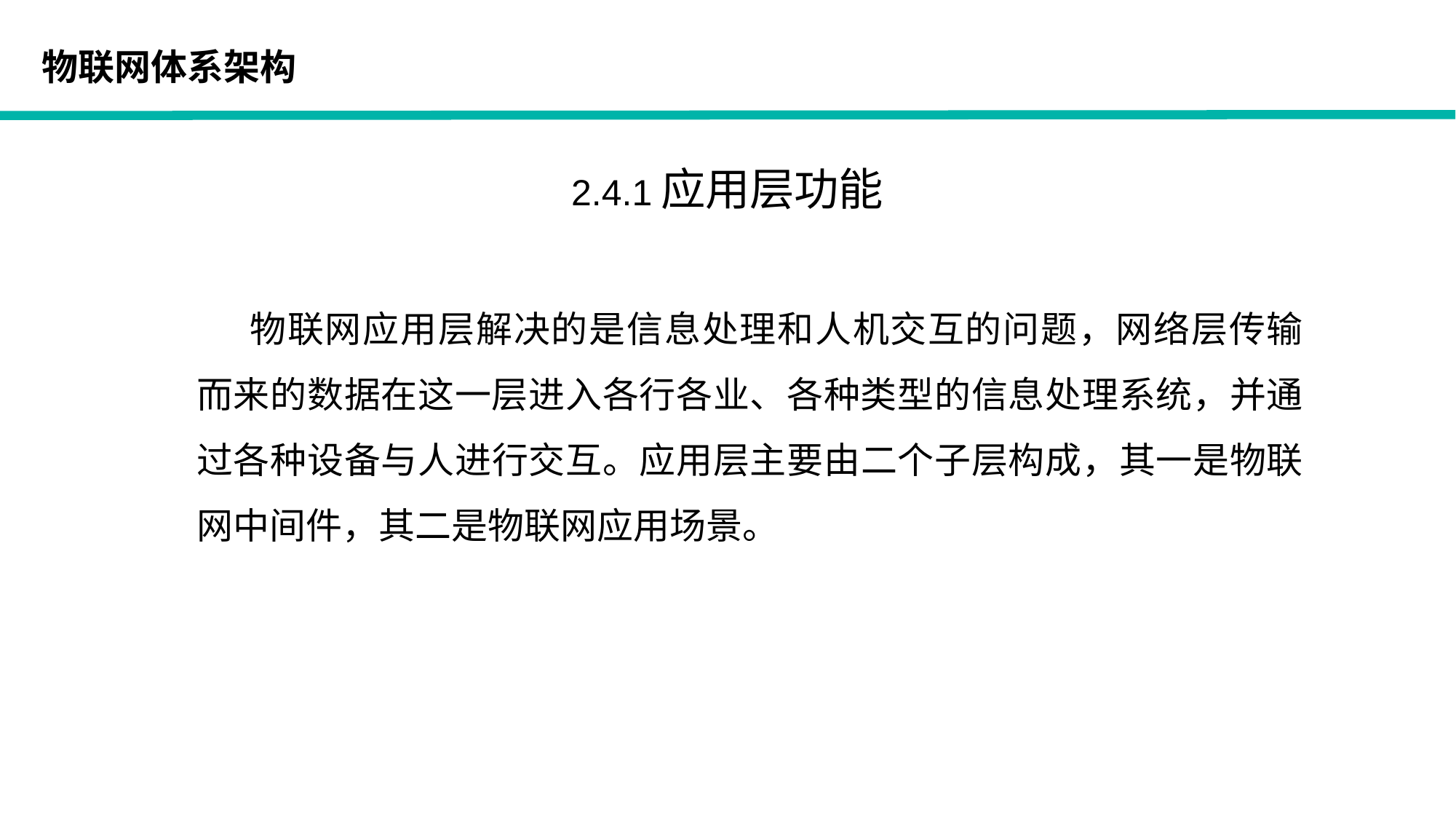

2.4.1应用层功能
物联网应用层解决的是信息处理和人机交互的问题，网络层传输而来的数据在这一层进入各行各业、各种类型的信息处理系统，并通过各种设备与人进行交互。应用层主要由二个子层构成，其一是物联网中间件，其二是物联网应用场景。